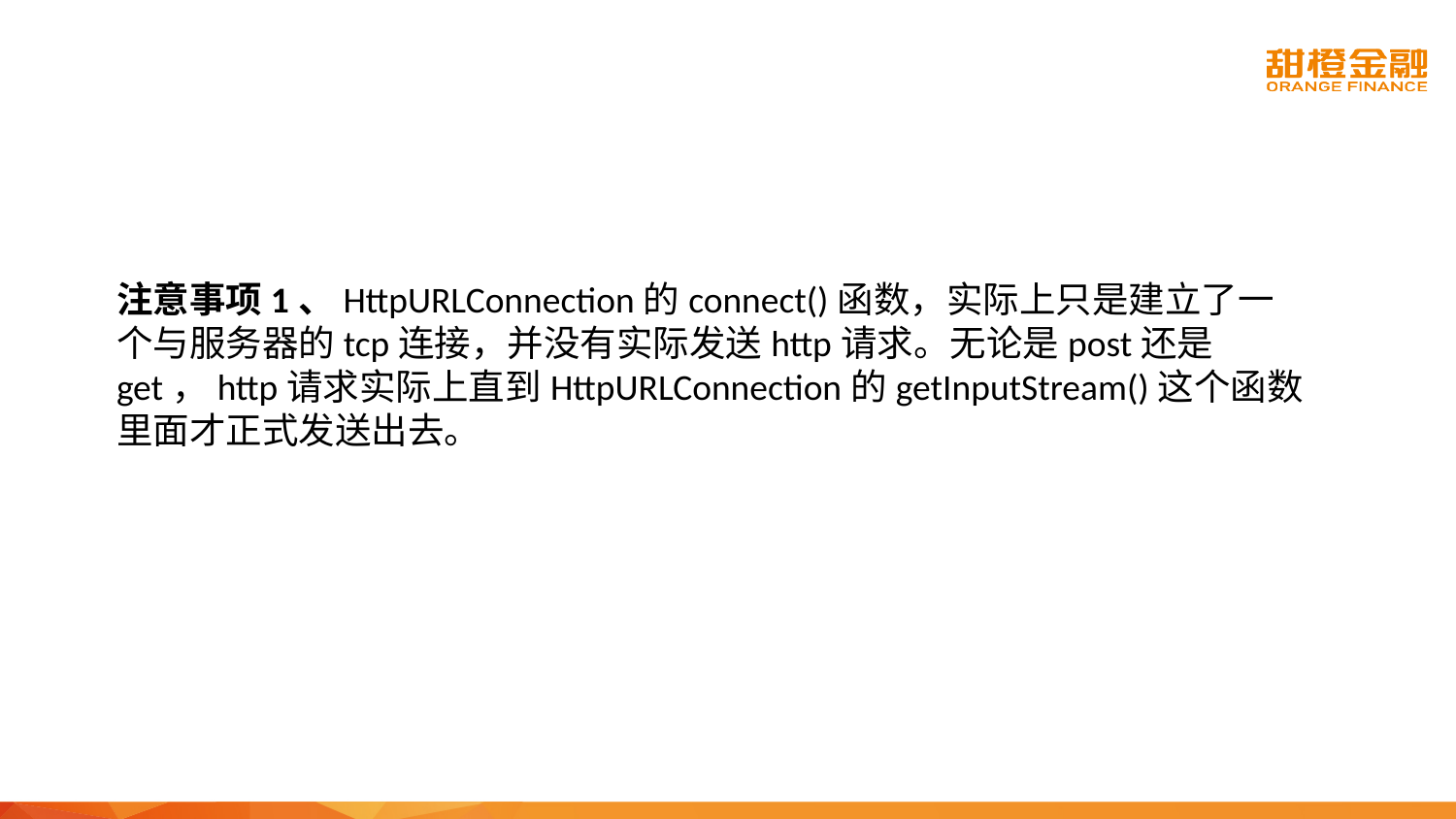

注意事项1、HttpURLConnection的connect()函数，实际上只是建立了一个与服务器的tcp连接，并没有实际发送http请求。无论是post还是get，http请求实际上直到HttpURLConnection的getInputStream()这个函数里面才正式发送出去。